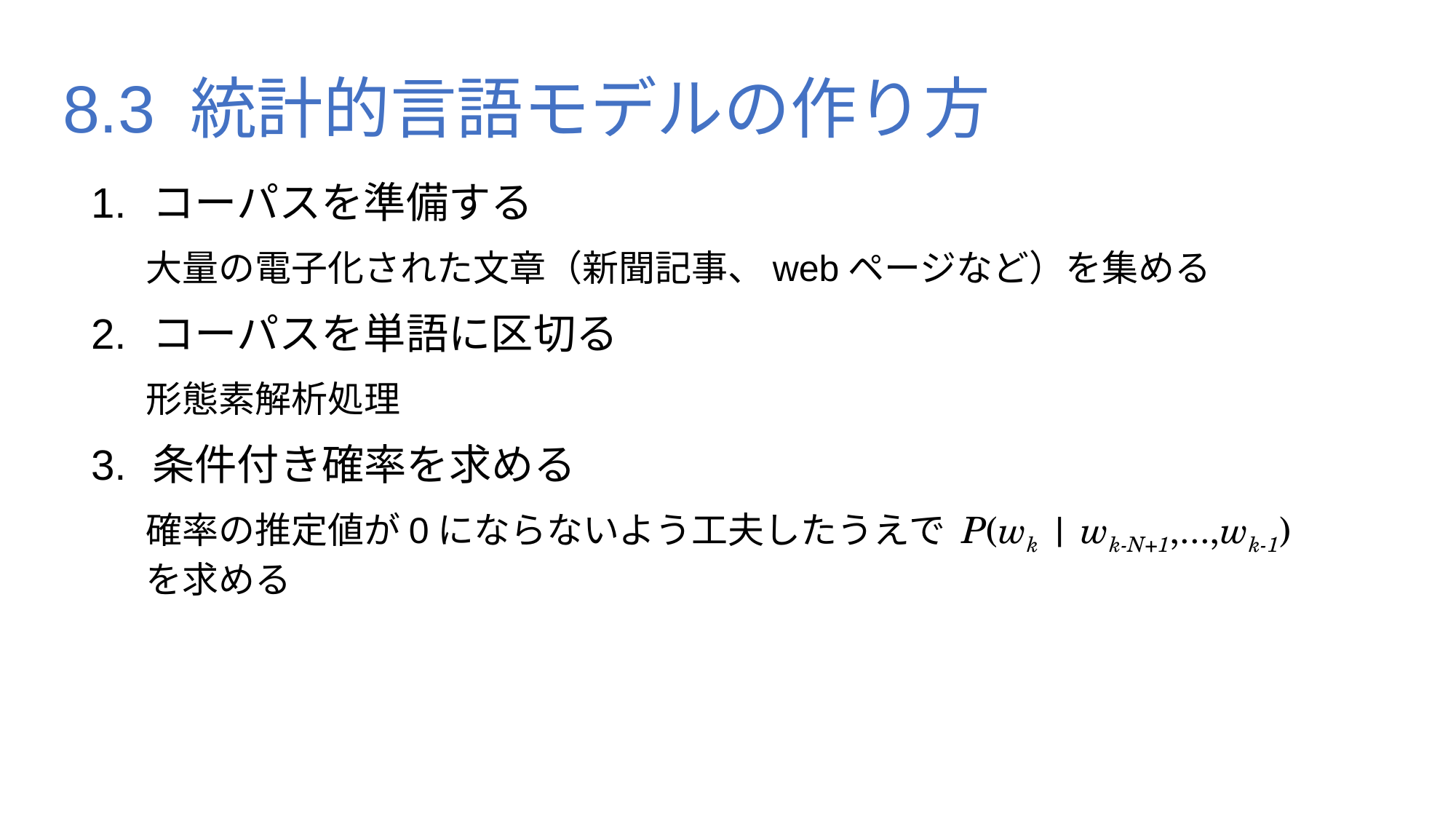

# 8.3 統計的言語モデルの作り方
コーパスを準備する
大量の電子化された文章（新聞記事、webページなど）を集める
コーパスを単語に区切る
形態素解析処理
条件付き確率を求める
確率の推定値が0にならないよう工夫したうえで P(wk | wk-N+1,...,wk-1) を求める